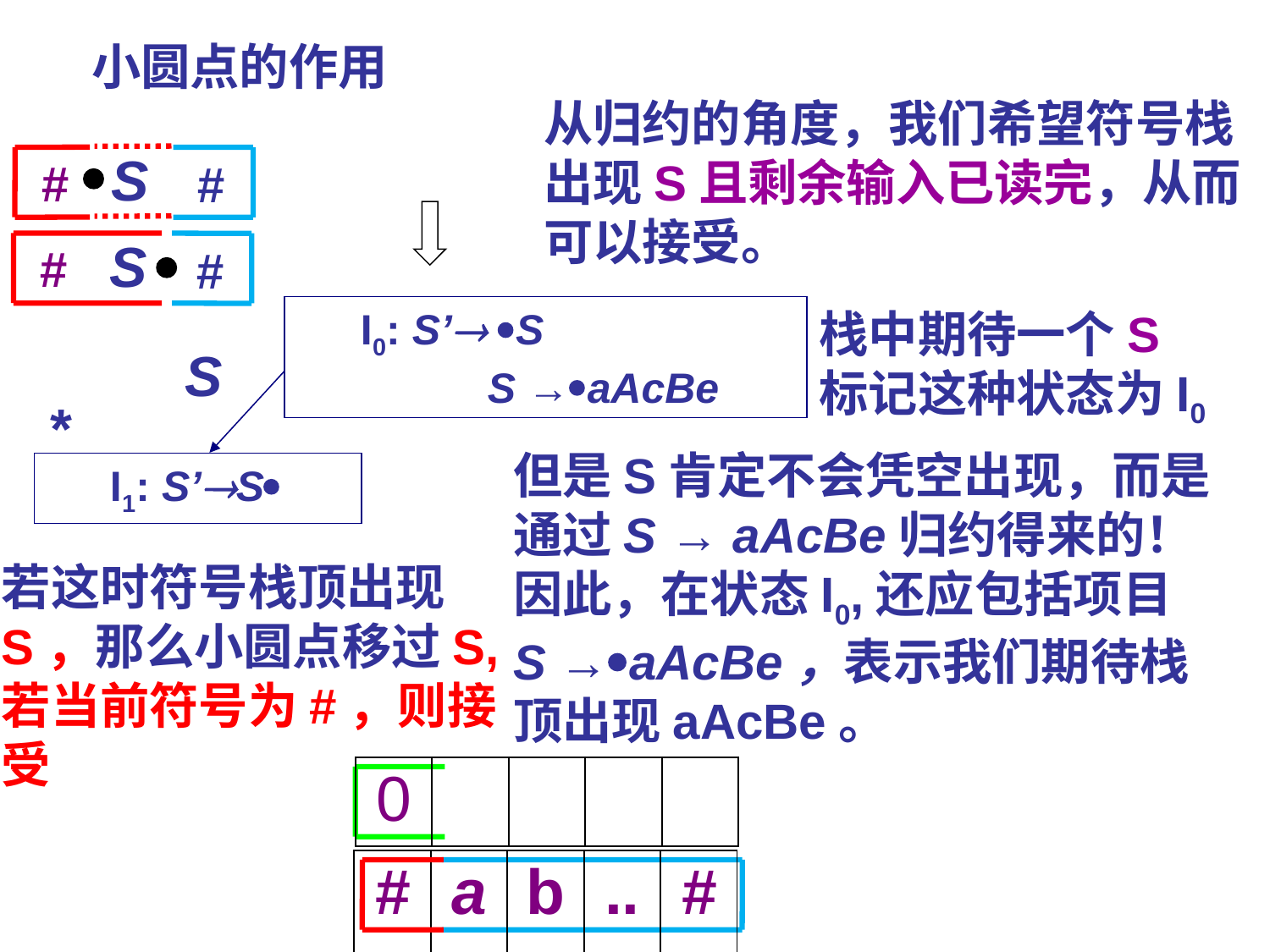

小圆点的作用
从归约的角度，我们希望符号栈出现S且剩余输入已读完，从而可以接受。
•
S

#
#

S
•

#
#
I0: S’→ •S
	S →•aAcBe
栈中期待一个S
标记这种状态为I0
S

*
但是S肯定不会凭空出现，而是通过S → aAcBe归约得来的！因此，在状态I0,还应包括项目
S →•aAcBe，表示我们期待栈顶出现aAcBe。
I1: S’→S•
若这时符号栈顶出现S，那么小圆点移过S,若当前符号为#，则接受

| 0 |  |  |  |  |
| --- | --- | --- | --- | --- |
| # | a | b | ... | # |
| --- | --- | --- | --- | --- |